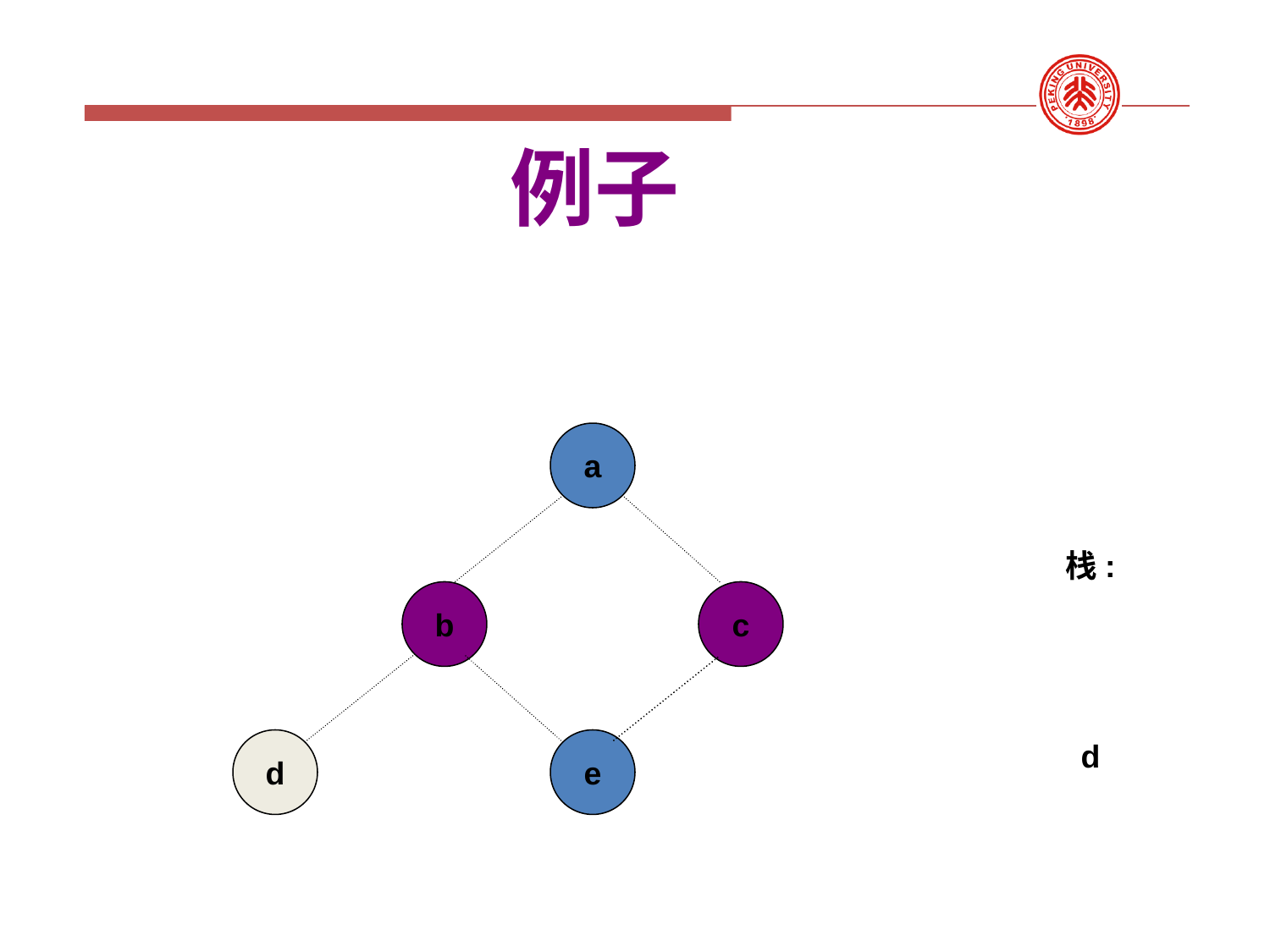

例子
a

栈:

d

b
c

d
e